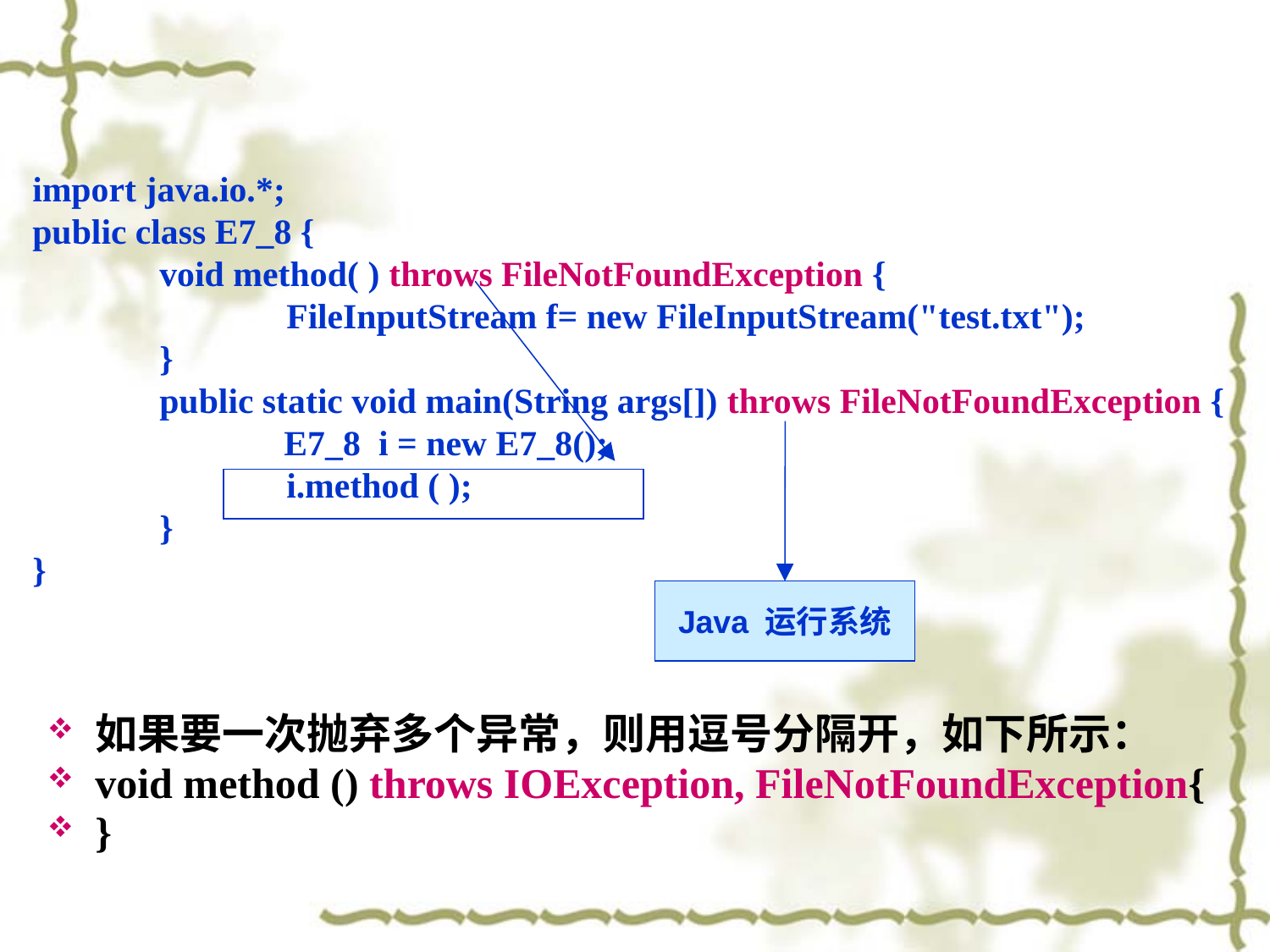

import java.io.*;
public class E7_8 {
	void method( ) throws FileNotFoundException {
		FileInputStream f= new FileInputStream("test.txt");
	}
 	public static void main(String args[]) throws FileNotFoundException {
 	              E7_8  i = new E7_8();
		i.method ( );
	}
}

Java 运行系统
如果要一次抛弃多个异常，则用逗号分隔开，如下所示：
void method () throws IOException, FileNotFoundException{
}
25